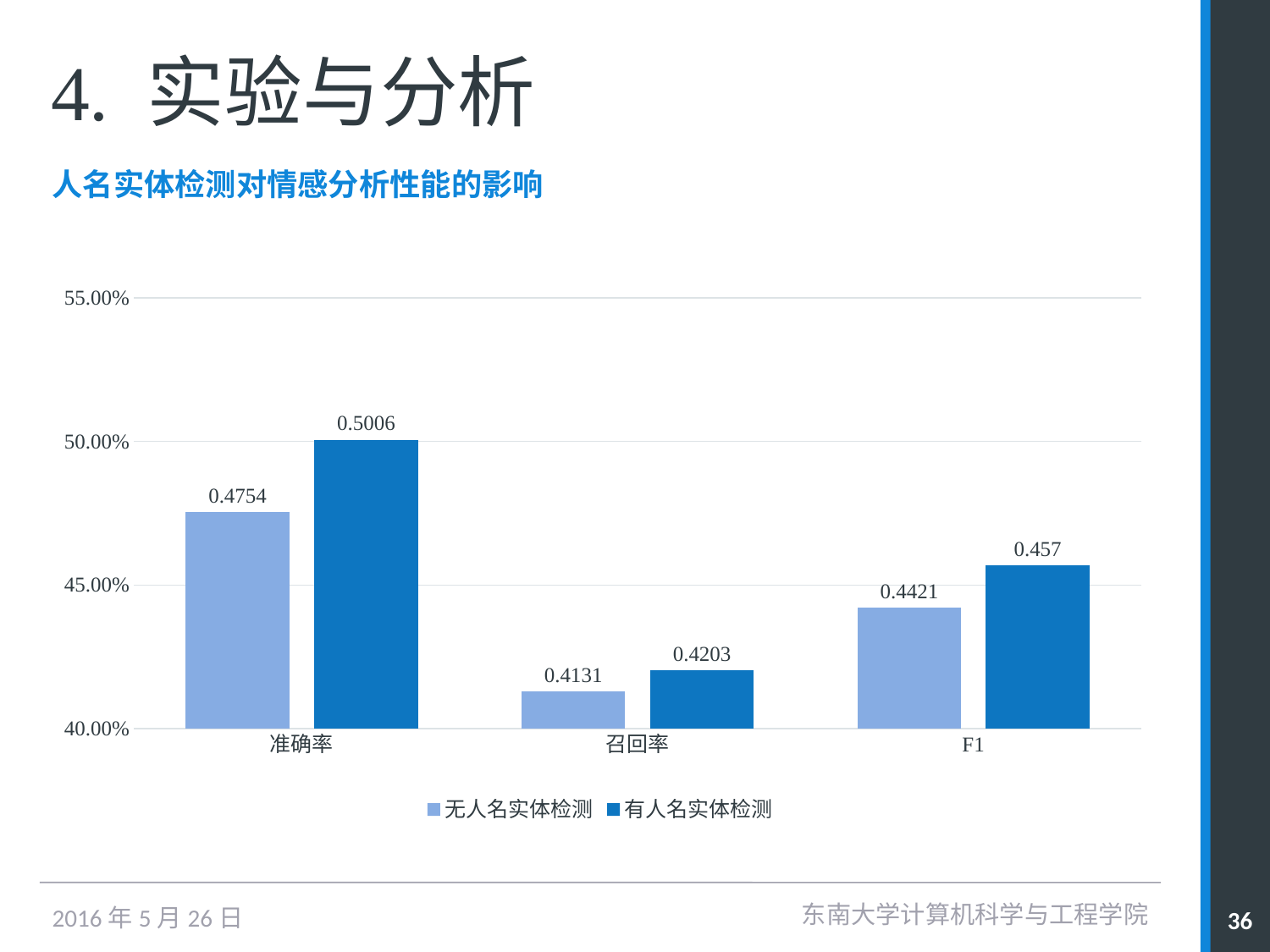

# 4. 实验与分析
人名实体检测对情感分析性能的影响

### Chart

| Category | 无人名实体检测 | 有人名实体检测 |
|---|---|---|
| 准确率 | 0.4754 | 0.5006 |
| 召回率 | 0.4131 | 0.4203 |
| F1 | 0.4421 | 0.457 |
东南大学计算机科学与工程学院
36